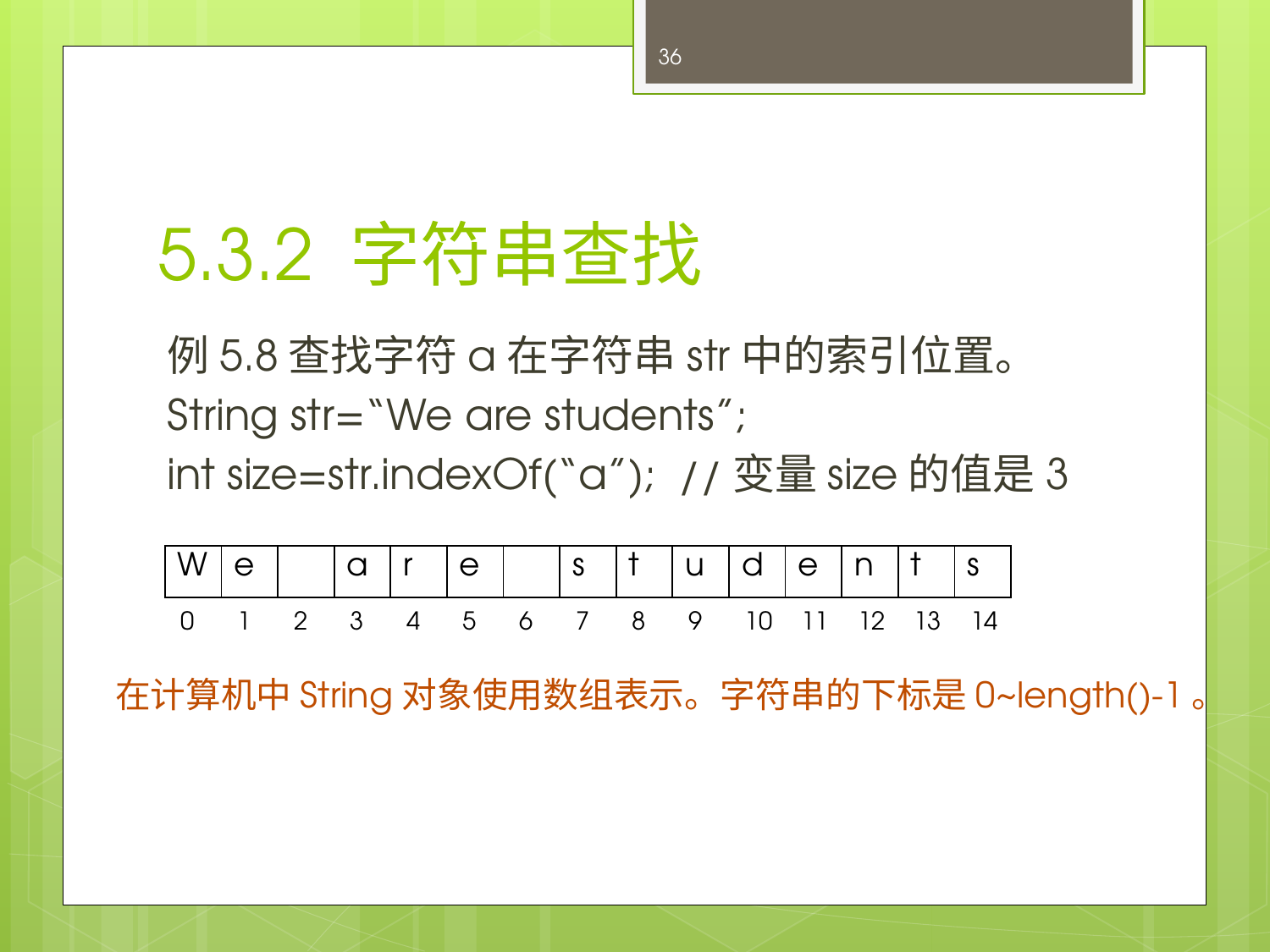

36
# 5.3.2 字符串查找
例5.8查找字符a在字符串str中的索引位置。
String str=“We are students”;
int size=str.indexOf(“a”);  //变量size的值是3

| W | e |  | a | r | e |  | s | t | u | d | e | n | t | s |
| --- | --- | --- | --- | --- | --- | --- | --- | --- | --- | --- | --- | --- | --- | --- |
| 0 | 1 | 2 | 3 | 4 | 5 | 6 | 7 | 8 | 9 | 10 | 11 | 12 | 13 | 14 |
| --- | --- | --- | --- | --- | --- | --- | --- | --- | --- | --- | --- | --- | --- | --- |
在计算机中String对象使用数组表示。字符串的下标是0~length()-1。